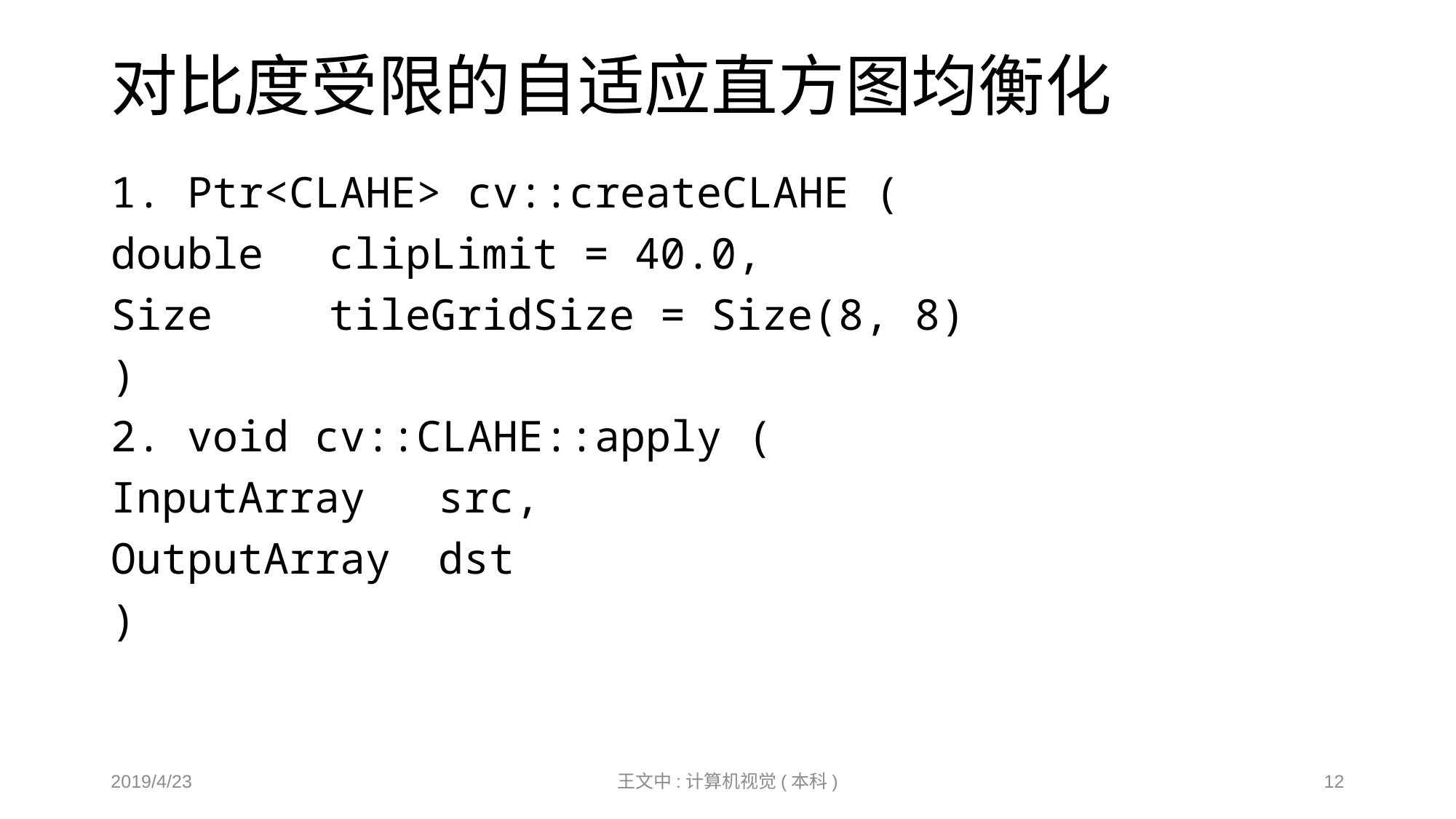

# 对比度受限的自适应直方图均衡化
1. Ptr<CLAHE> cv::createCLAHE	(
double 	clipLimit = 40.0,
Size 	tileGridSize = Size(8, 8)
)
2. void cv::CLAHE::apply (
InputArray 	src,
OutputArray 	dst
)
2019/4/23
王文中:计算机视觉(本科)
12